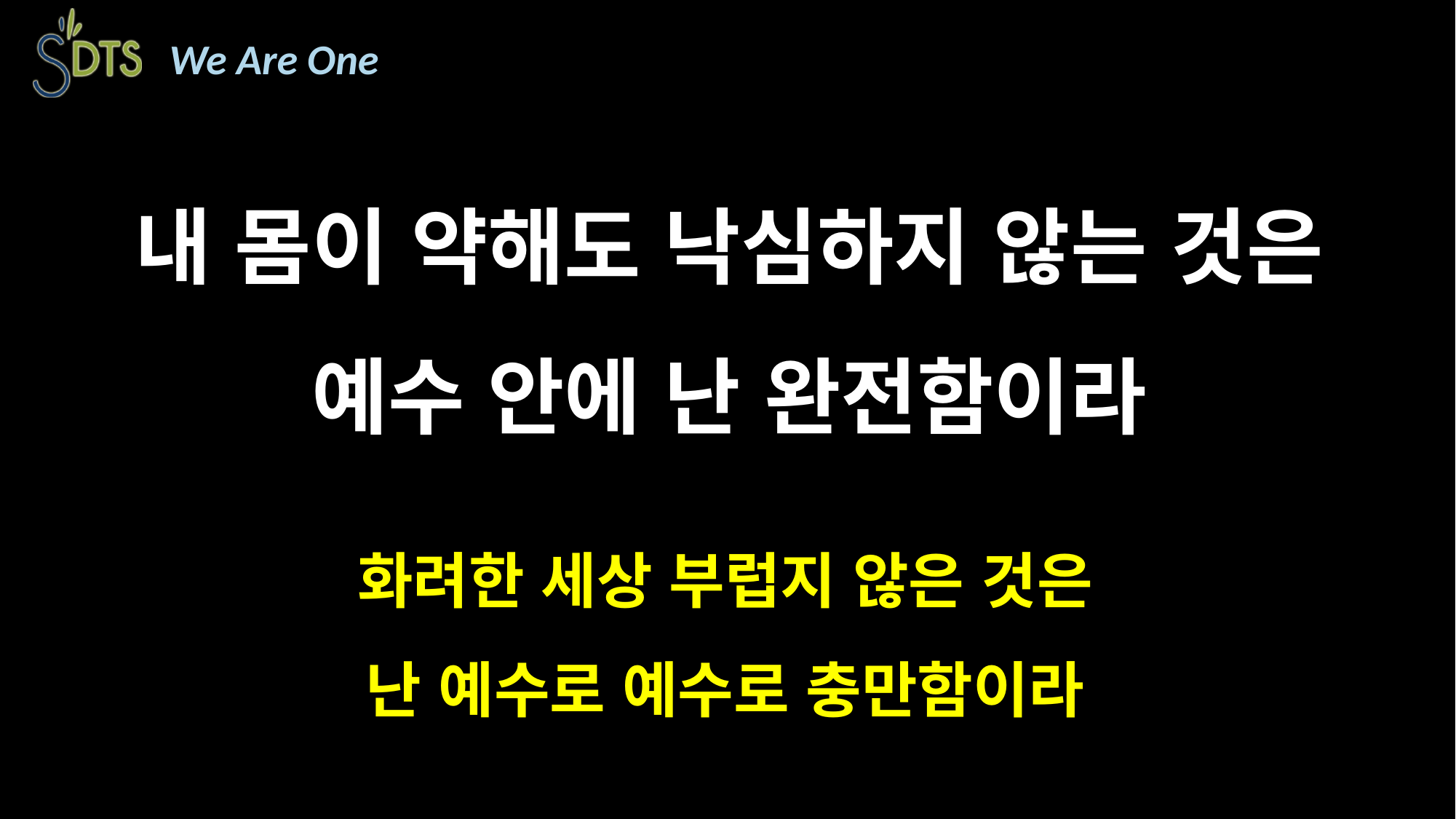

내 몸이 약해도 낙심하지 않는 것은
예수 안에 난 완전함이라
화려한 세상 부럽지 않은 것은
난 예수로 예수로 충만함이라